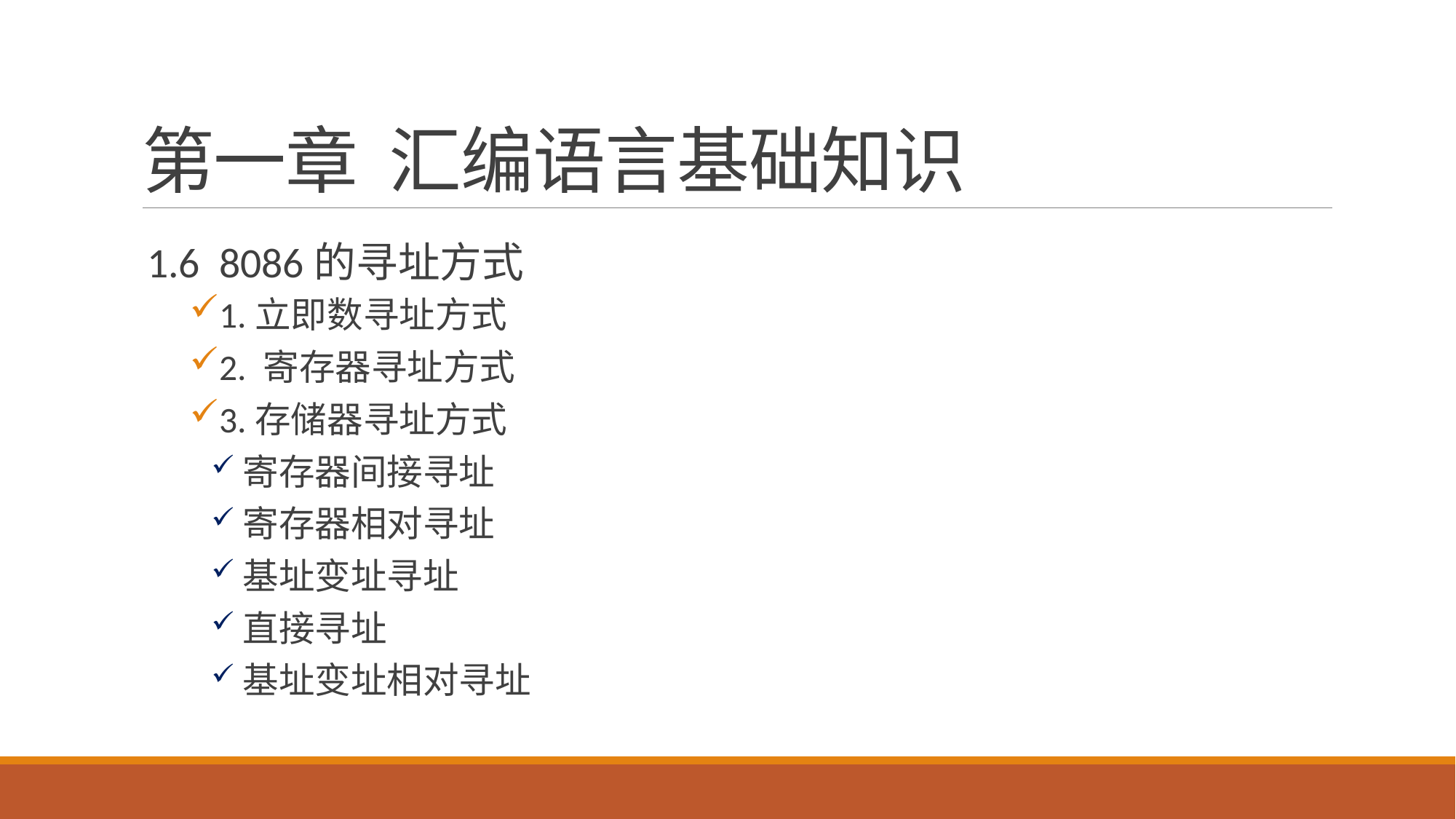

# 第一章  汇编语言基础知识
1.6  8086的寻址方式
1.立即数寻址方式
2. 寄存器寻址方式
3.存储器寻址方式
寄存器间接寻址
寄存器相对寻址
基址变址寻址
直接寻址
基址变址相对寻址